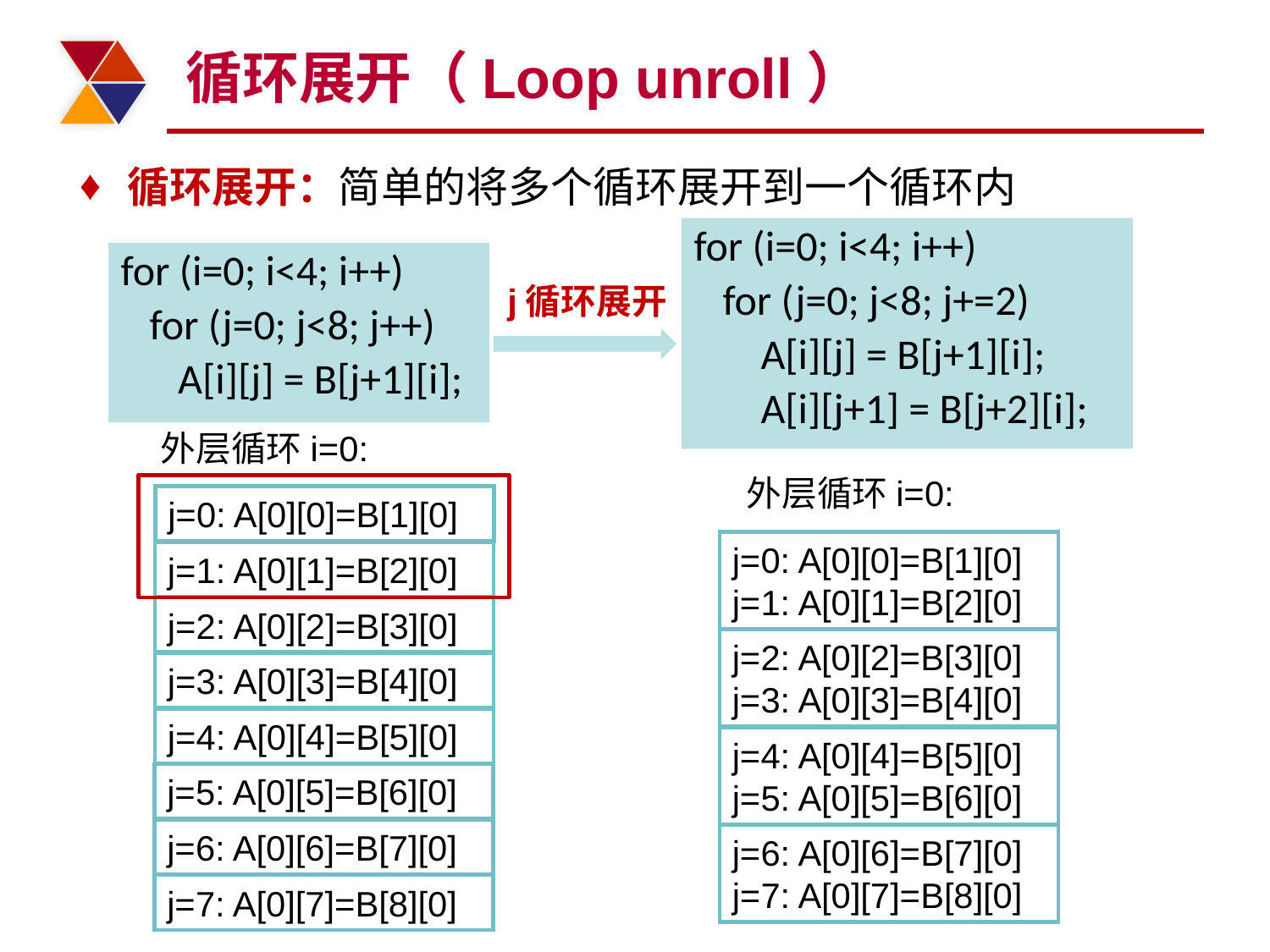

# 循环展开（Loop unroll）
循环展开：简单的将多个循环展开到一个循环内
for (i=0; i<4; i++)
   for (j=0; j<8; j+=2)
       A[i][j] = B[j+1][i];
       A[i][j+1] = B[j+2][i];

for (i=0; i<4; i++)
   for (j=0; j<8; j++)
      A[i][j] = B[j+1][i];
j循环展开

外层循环i=0:
外层循环i=0:

j=0: A[0][0]=B[1][0]
j=0: A[0][0]=B[1][0]
j=1: A[0][1]=B[2][0]
j=1: A[0][1]=B[2][0]
j=2: A[0][2]=B[3][0]
j=2: A[0][2]=B[3][0]
j=3: A[0][3]=B[4][0]
j=3: A[0][3]=B[4][0]
j=4: A[0][4]=B[5][0]
j=4: A[0][4]=B[5][0]
j=5: A[0][5]=B[6][0]
j=5: A[0][5]=B[6][0]
j=6: A[0][6]=B[7][0]
j=6: A[0][6]=B[7][0]
j=7: A[0][7]=B[8][0]
j=7: A[0][7]=B[8][0]